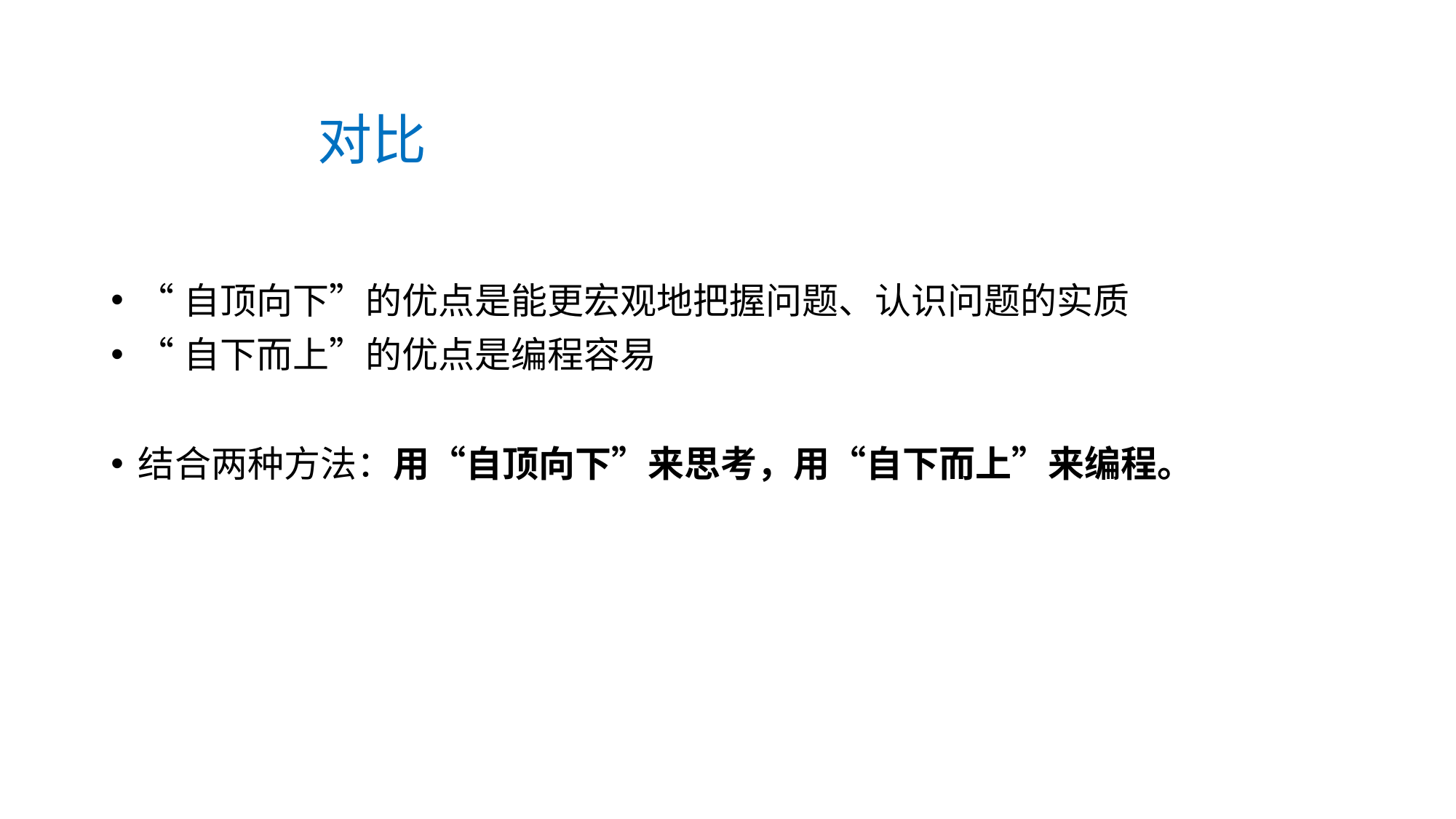

# 对比

“自顶向下”的优点是能更宏观地把握问题、认识问题的实质
“自下而上”的优点是编程容易

结合两种方法：用“自顶向下”来思考，用“自下而上”来编程。